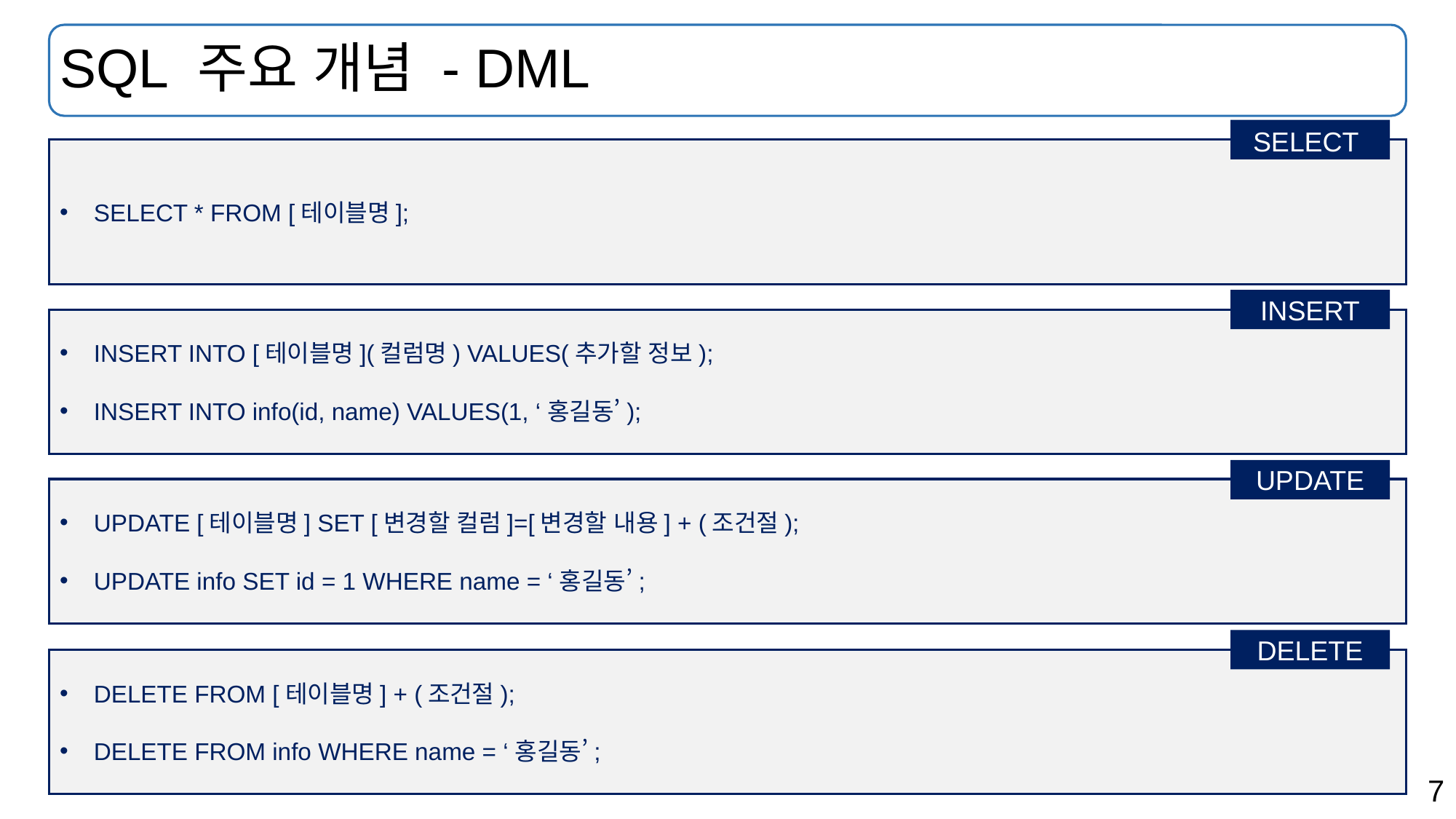

# SQL 주요 개념 - DML
SELECT
SELECT * FROM [테이블명];
INSERT
INSERT INTO [테이블명](컬럼명) VALUES(추가할 정보);

INSERT INTO info(id, name) VALUES(1, ‘홍길동’);
UPDATE
UPDATE [테이블명] SET [변경할 컬럼]=[변경할 내용] + (조건절);

UPDATE info SET id = 1 WHERE name = ‘홍길동’;
DELETE
DELETE FROM [테이블명] + (조건절);

DELETE FROM info WHERE name = ‘홍길동’;